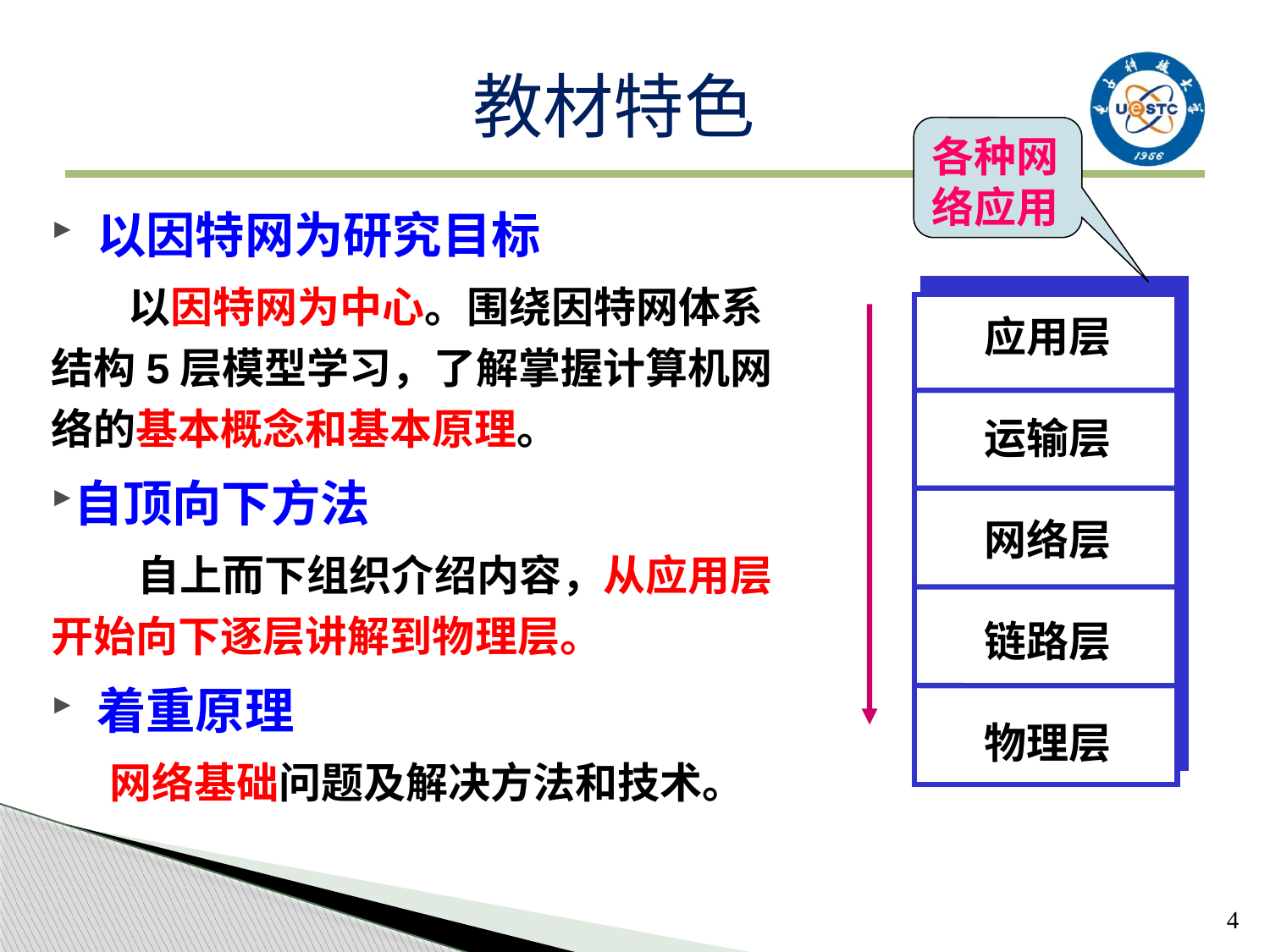

# 教材特色
各种网络应用
 以因特网为研究目标
       以因特网为中心。围绕因特网体系结构5层模型学习，了解掌握计算机网络的基本概念和基本原理。
自顶向下方法
        自上而下组织介绍内容，从应用层开始向下逐层讲解到物理层。
 着重原理
     网络基础问题及解决方法和技术。

应用层

运输层

网络层

链路层

物理层

4